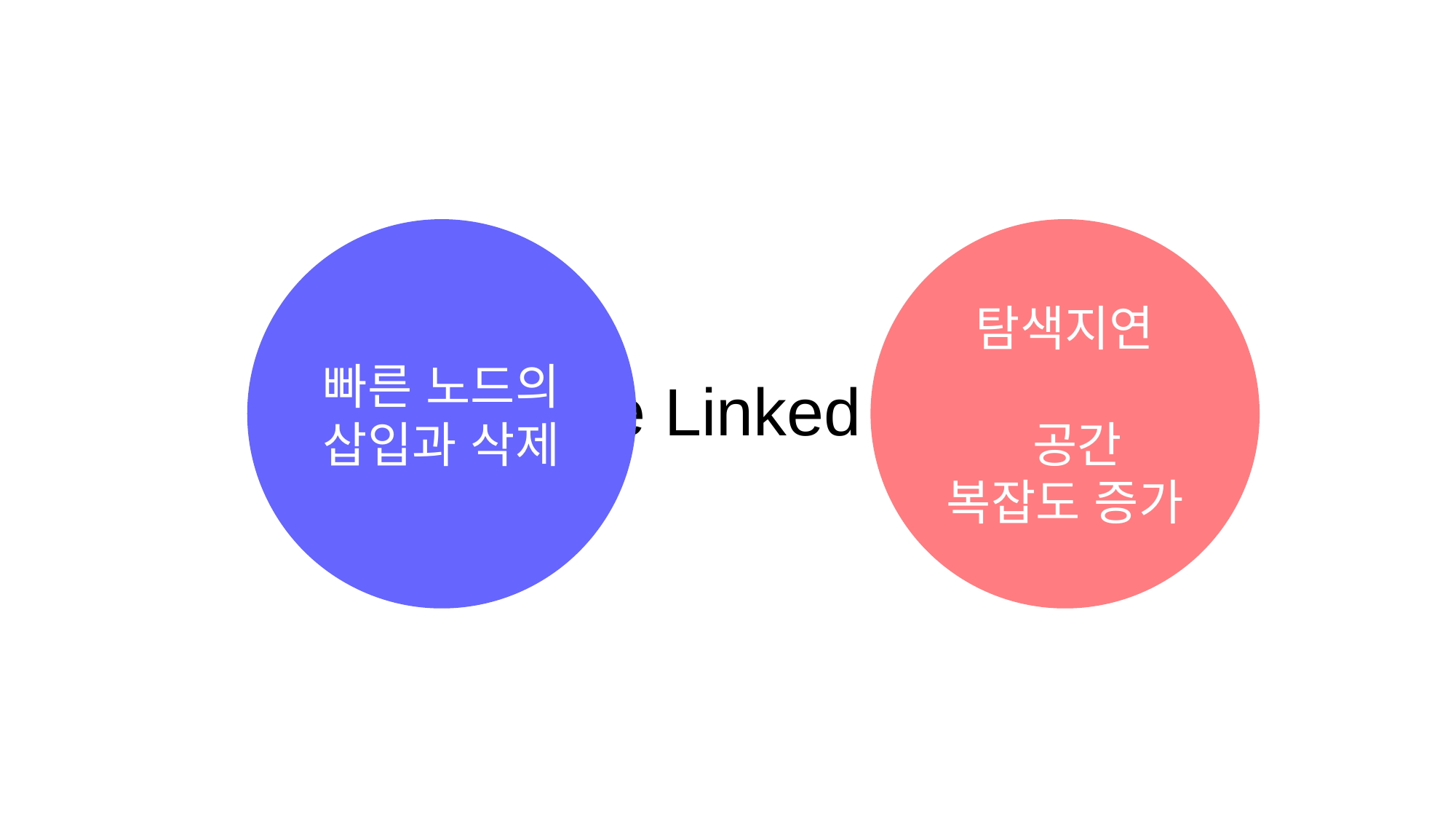

빠른 노드의 삽입과 삭제
탐색지연

 공간 복잡도 증가
Double Linked List?